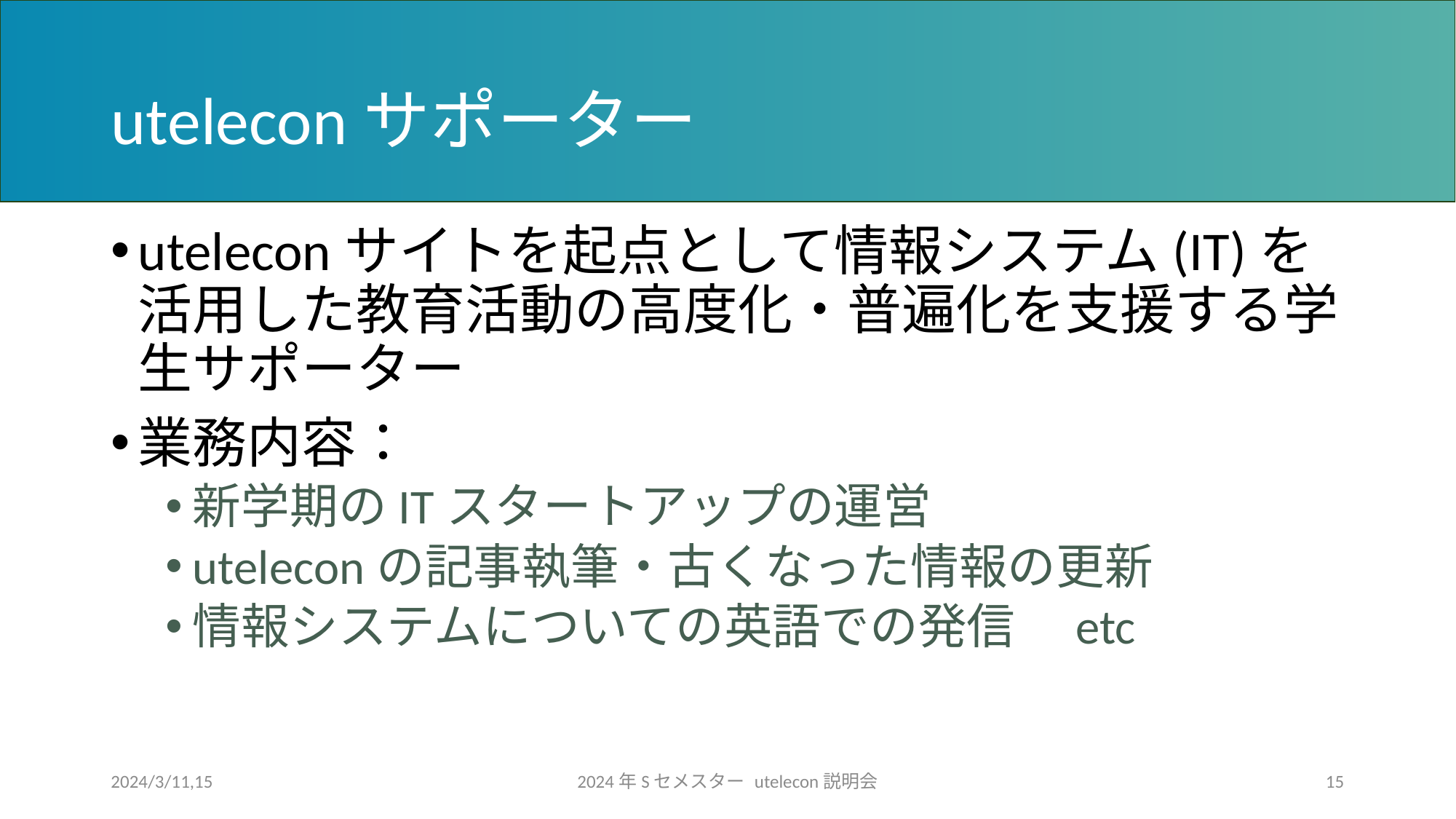

# uteleconサポーター
uteleconサイトを起点として情報システム(IT)を活用した教育活動の高度化・普遍化を支援する学生サポーター
業務内容：
新学期のITスタートアップの運営
uteleconの記事執筆・古くなった情報の更新
情報システムについての英語での発信　etc
2024/3/11,15
2024年Sセメスター utelecon説明会
15